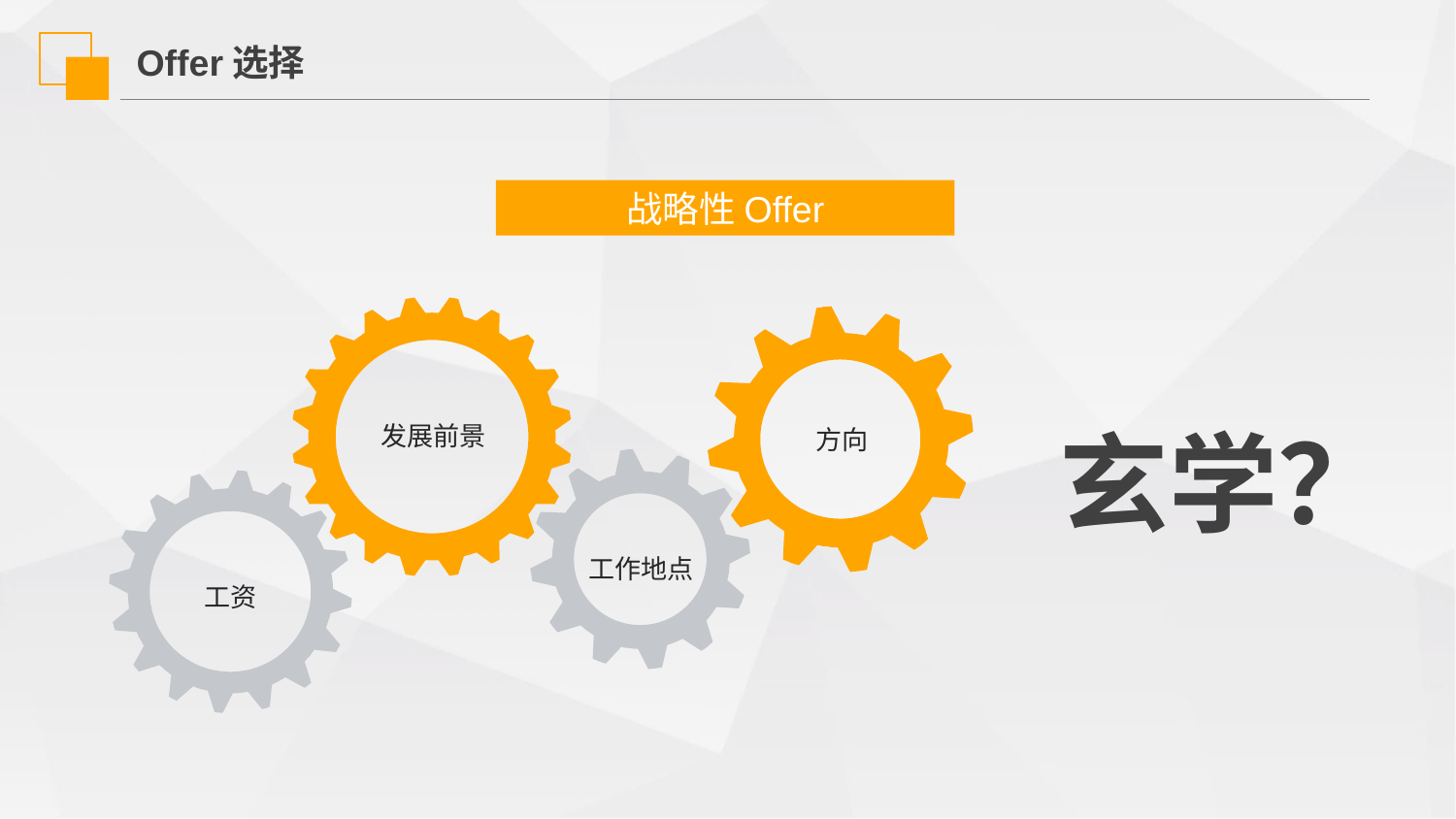

Offer选择
战略性Offer

玄学？
发展前景
方向

工作地点
工资